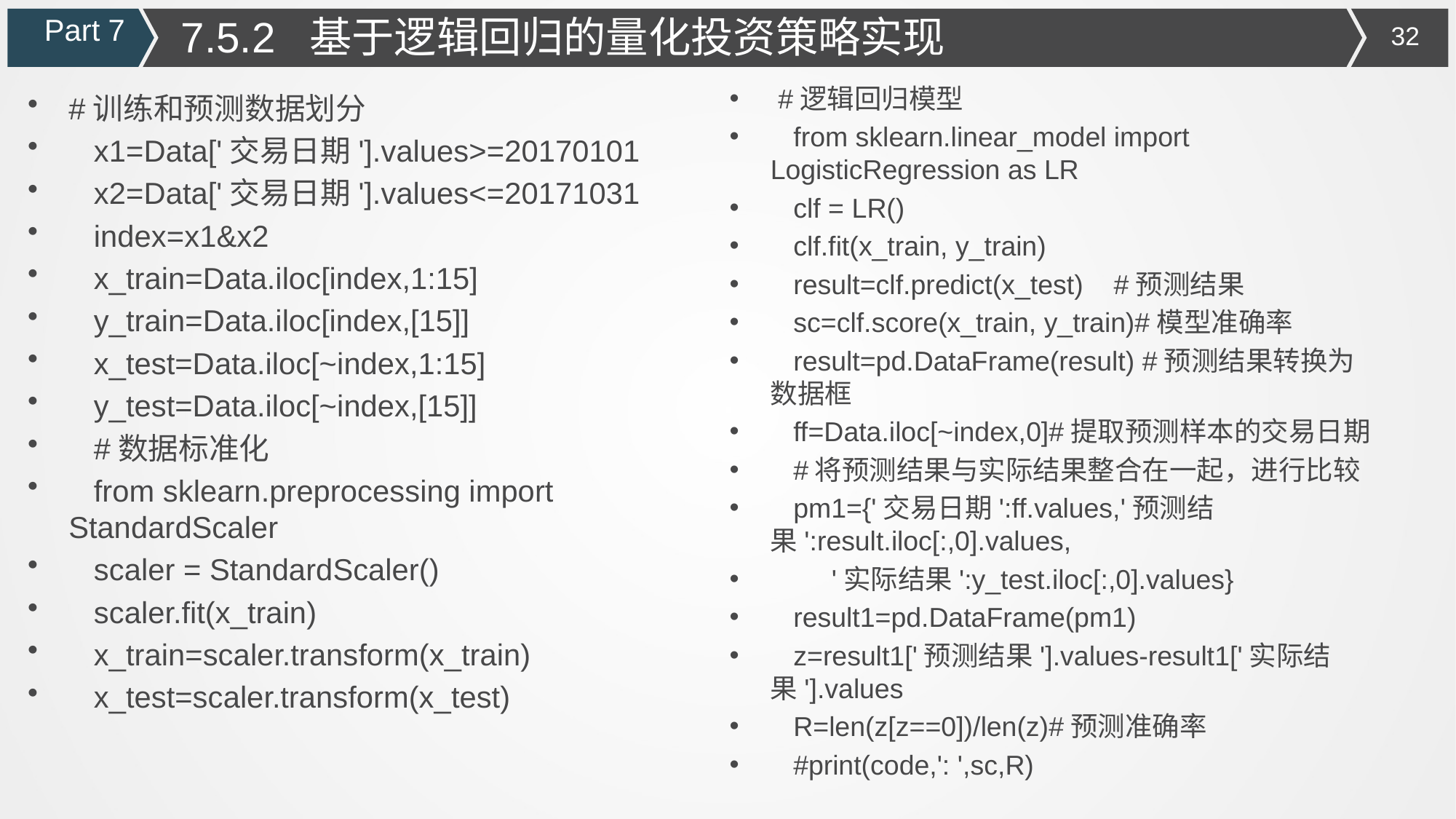

7.5.2  基于逻辑回归的量化投资策略实现

Part 7
 #逻辑回归模型
   from sklearn.linear_model import LogisticRegression as LR
   clf = LR()
   clf.fit(x_train, y_train)
   result=clf.predict(x_test)    #预测结果
   sc=clf.score(x_train, y_train)#模型准确率
   result=pd.DataFrame(result) #预测结果转换为数据框
   ff=Data.iloc[~index,0]#提取预测样本的交易日期
   #将预测结果与实际结果整合在一起，进行比较
   pm1={'交易日期':ff.values,'预测结果':result.iloc[:,0].values,
        '实际结果':y_test.iloc[:,0].values}
   result1=pd.DataFrame(pm1)
   z=result1['预测结果'].values-result1['实际结果'].values
   R=len(z[z==0])/len(z)#预测准确率
   #print(code,': ',sc,R)
#训练和预测数据划分
   x1=Data['交易日期'].values>=20170101
   x2=Data['交易日期'].values<=20171031
   index=x1&x2
   x_train=Data.iloc[index,1:15]
   y_train=Data.iloc[index,[15]]
   x_test=Data.iloc[~index,1:15]
   y_test=Data.iloc[~index,[15]]
   #数据标准化
   from sklearn.preprocessing import StandardScaler
   scaler = StandardScaler()
   scaler.fit(x_train)
   x_train=scaler.transform(x_train)
   x_test=scaler.transform(x_test)